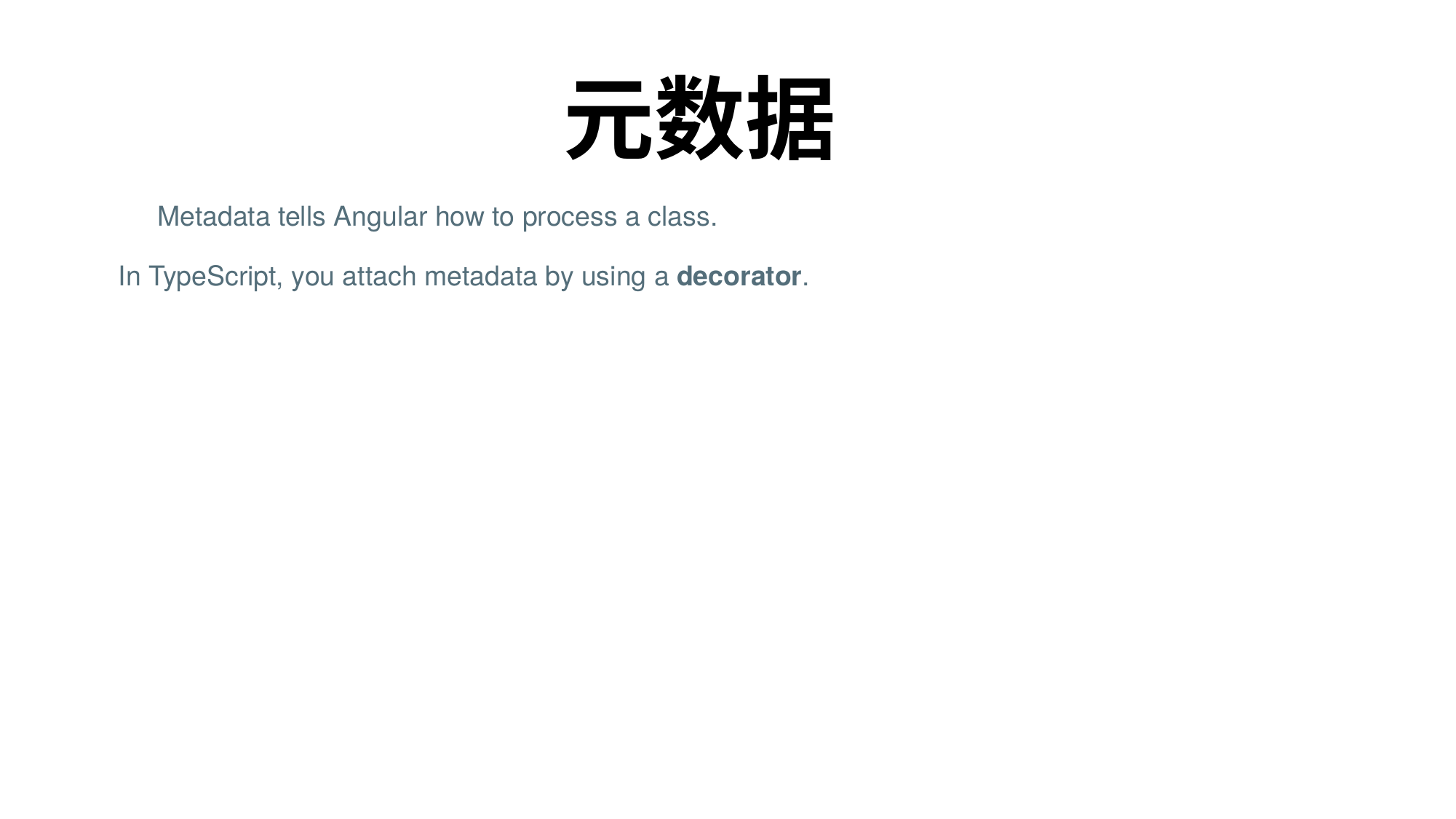

# 元数据
Metadata tells Angular how to process a class.
In TypeScript, you attach metadata by using a decorator.